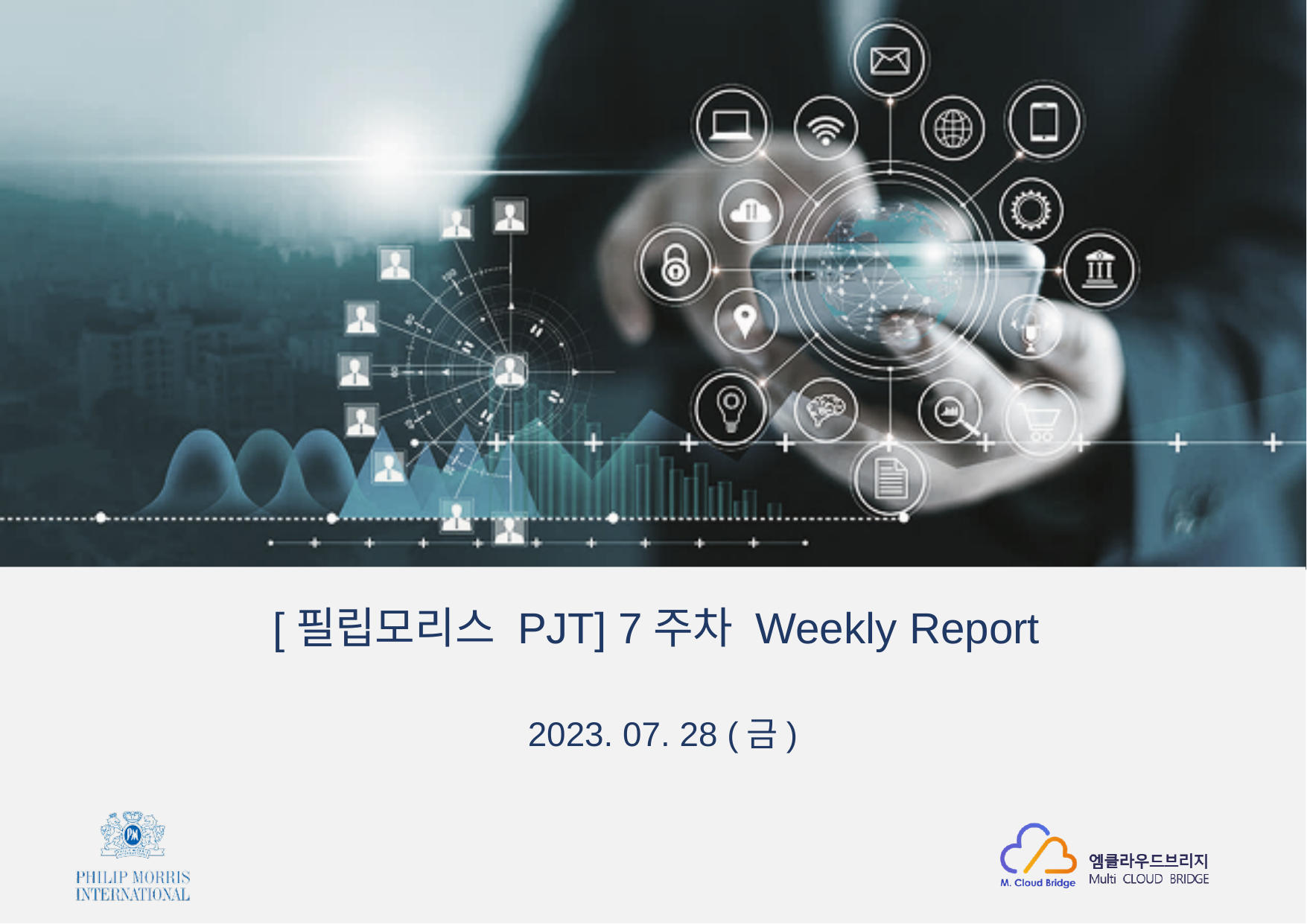

[필립모리스 PJT] 7주차 Weekly Report
2023. 07. 28 (금)